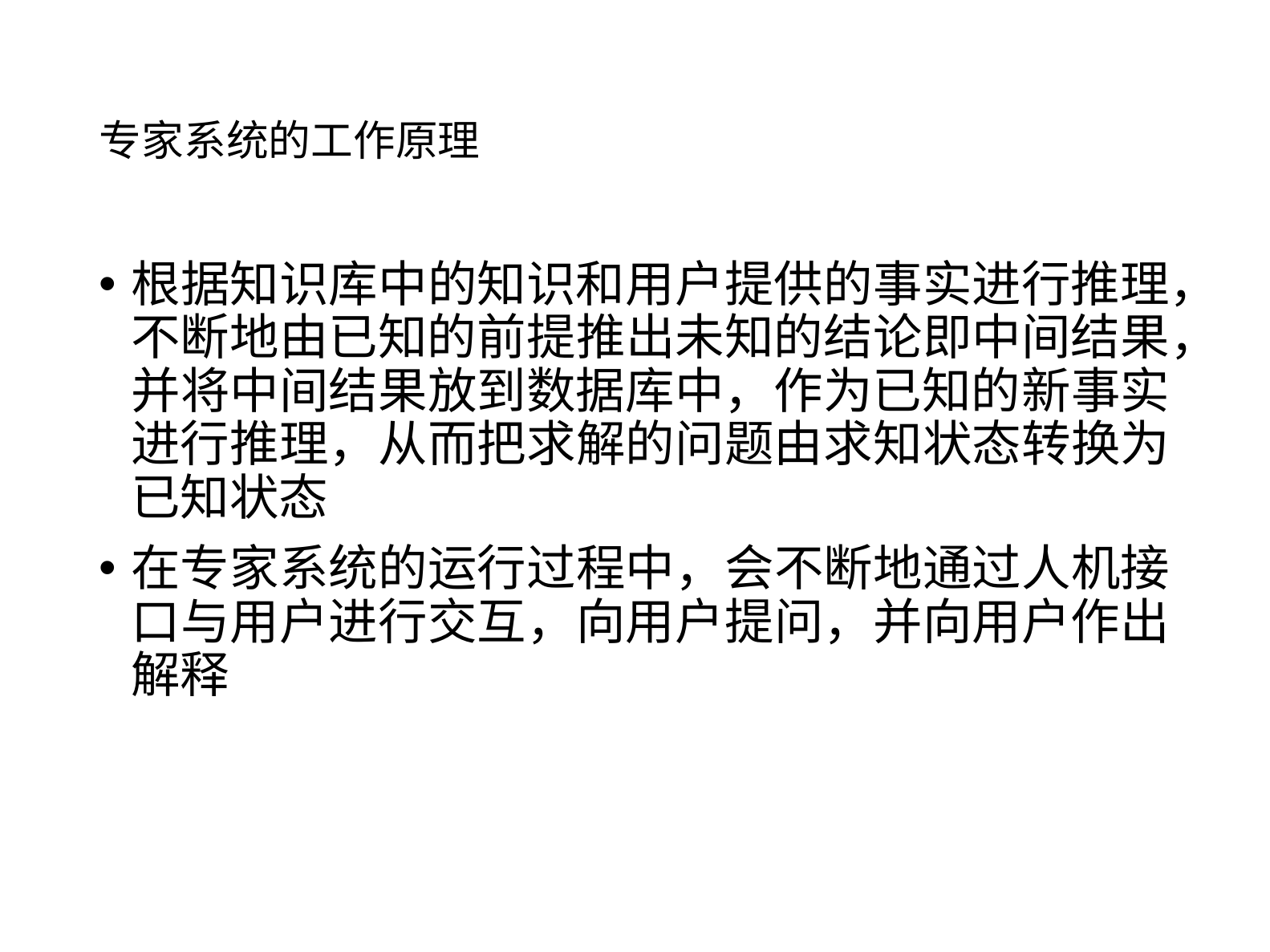

# 专家系统的工作原理
根据知识库中的知识和用户提供的事实进行推理，不断地由已知的前提推出未知的结论即中间结果，并将中间结果放到数据库中，作为已知的新事实进行推理，从而把求解的问题由求知状态转换为已知状态
在专家系统的运行过程中，会不断地通过人机接口与用户进行交互，向用户提问，并向用户作出解释